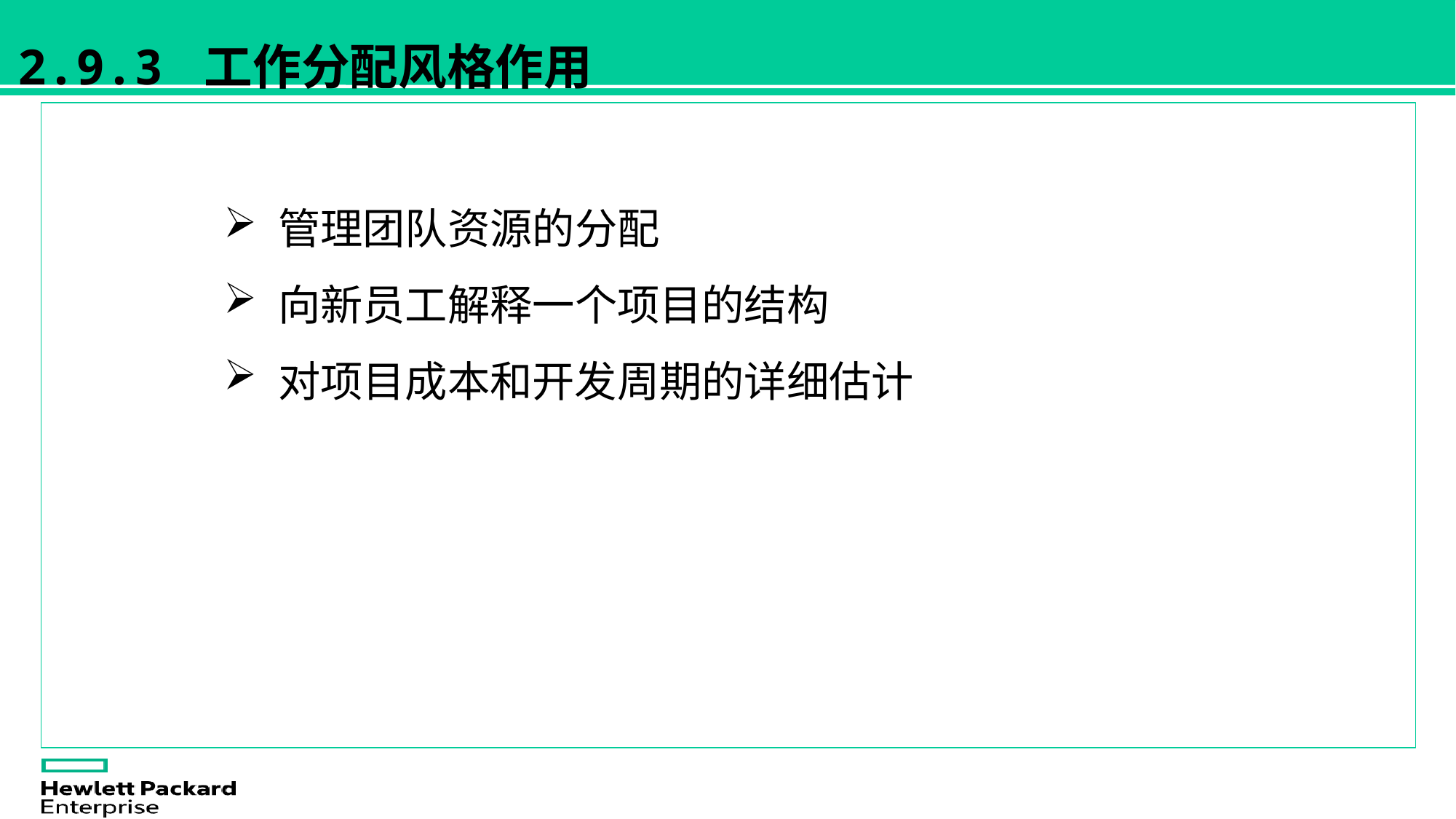

2.9.3 工作分配风格作用

管理团队资源的分配
向新员工解释一个项目的结构
对项目成本和开发周期的详细估计